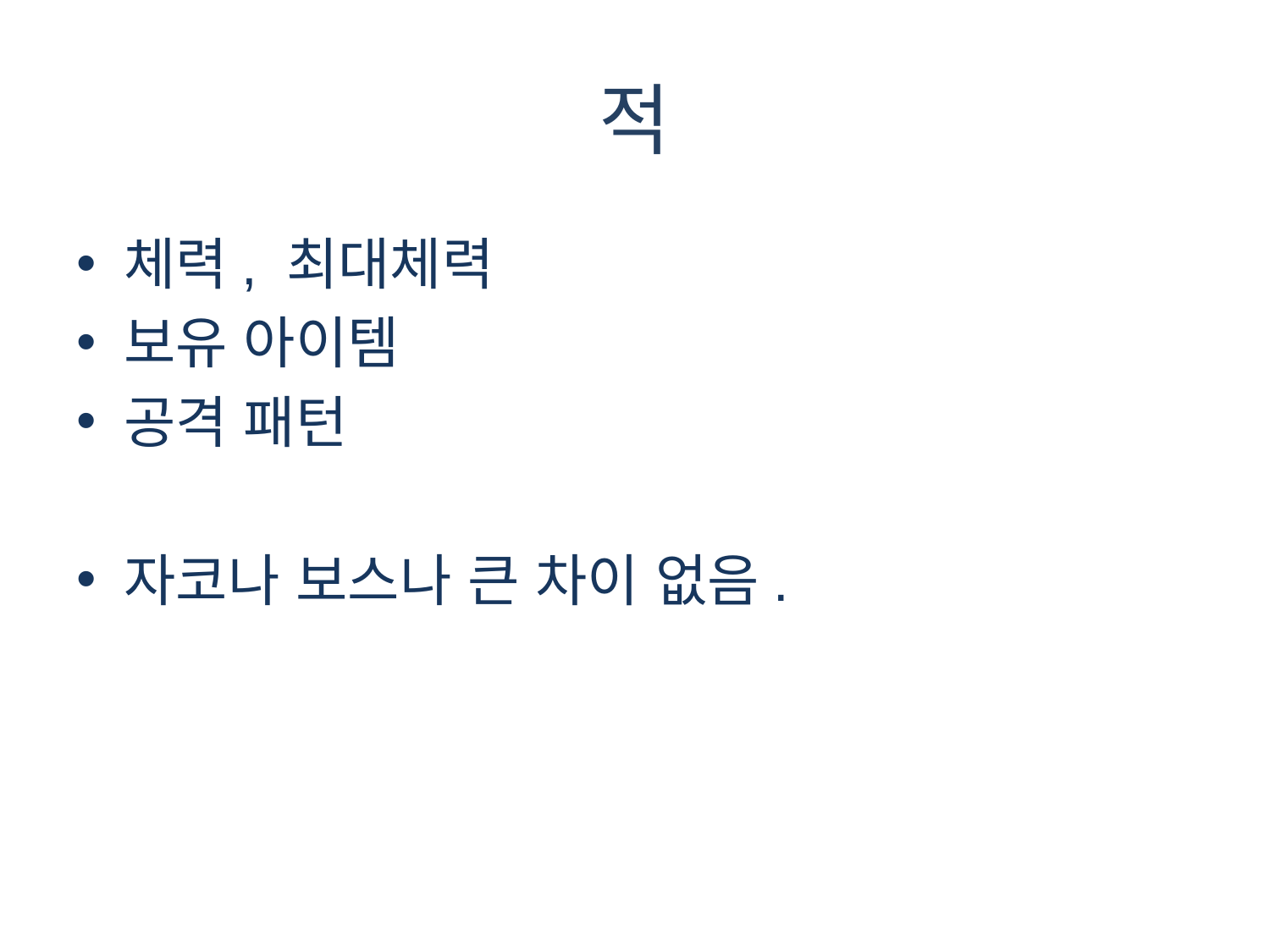

# 적
체력, 최대체력
보유 아이템
공격 패턴

자코나 보스나 큰 차이 없음.